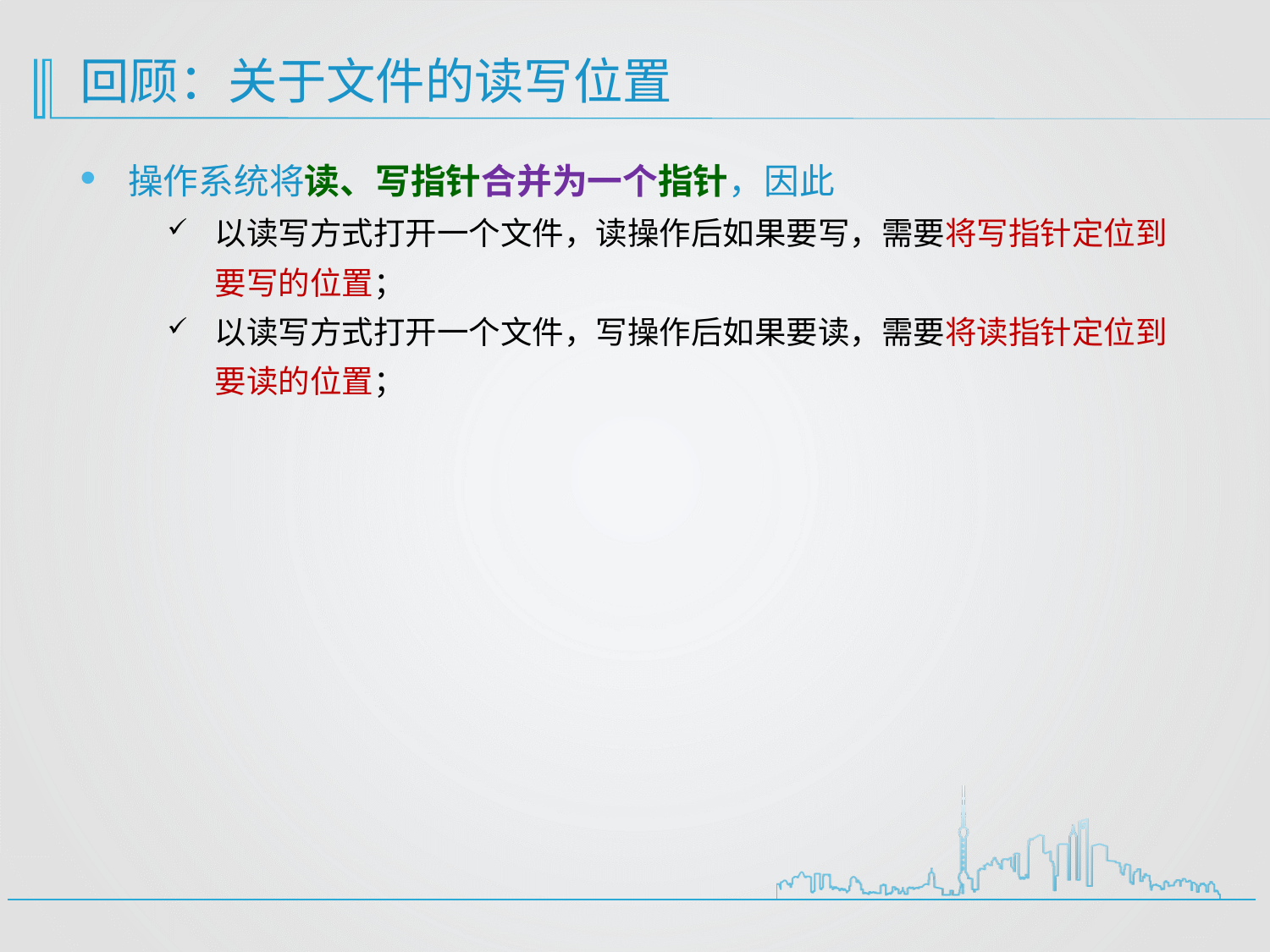

# 回顾：关于文件的读写位置
操作系统将读、写指针合并为一个指针，因此
以读写方式打开一个文件，读操作后如果要写，需要将写指针定位到要写的位置；
以读写方式打开一个文件，写操作后如果要读，需要将读指针定位到要读的位置；